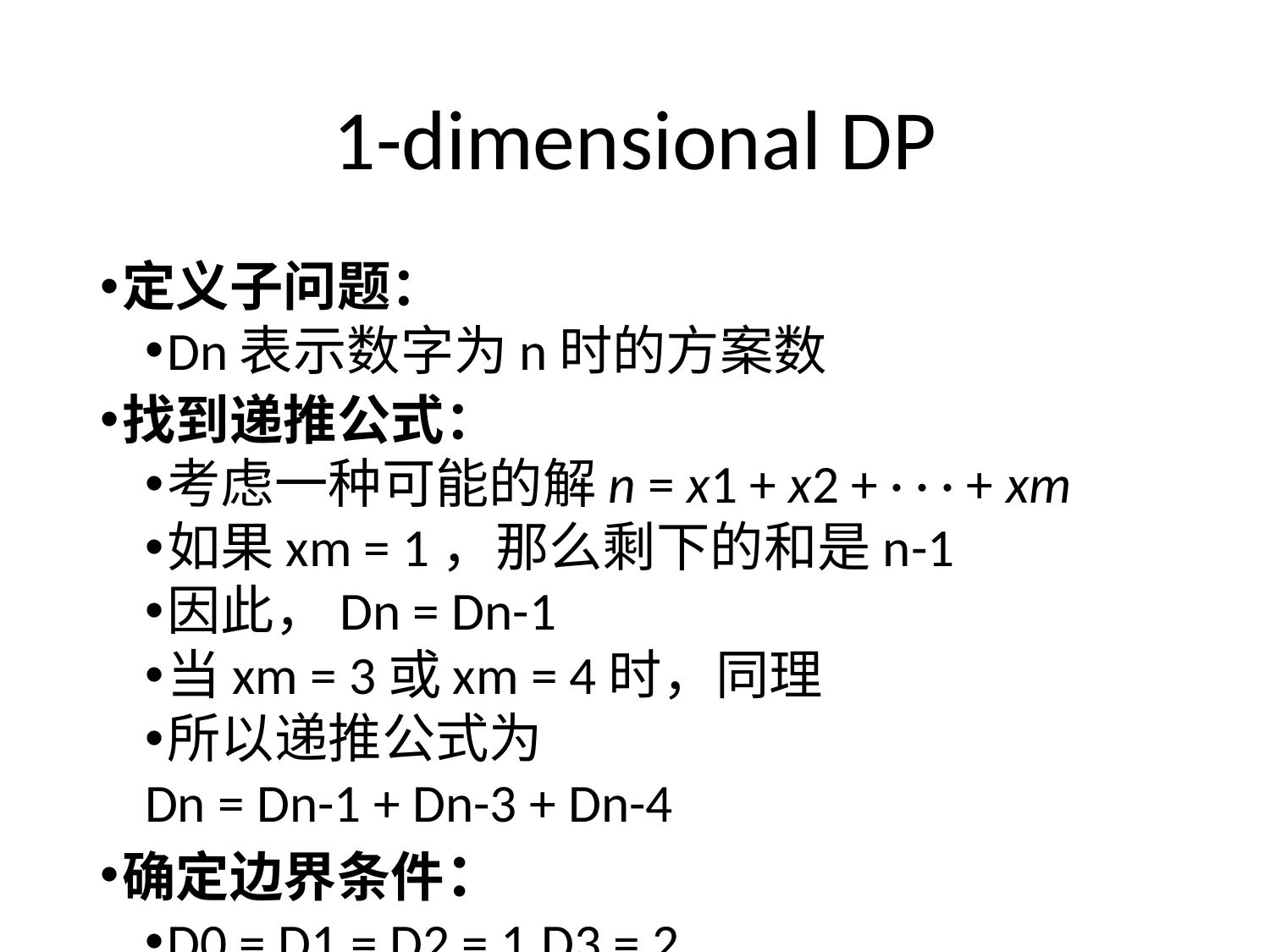

# 1-dimensional DP
定义子问题：
Dn表示数字为n时的方案数
找到递推公式：
考虑一种可能的解n = x1 + x2 + · · · + xm
如果xm = 1，那么剩下的和是n-1
因此，Dn = Dn-1
当xm = 3或xm = 4时，同理
所以递推公式为
	Dn = Dn-1 + Dn-3 + Dn-4
确定边界条件：
D0 = D1 = D2 = 1,D3 = 2